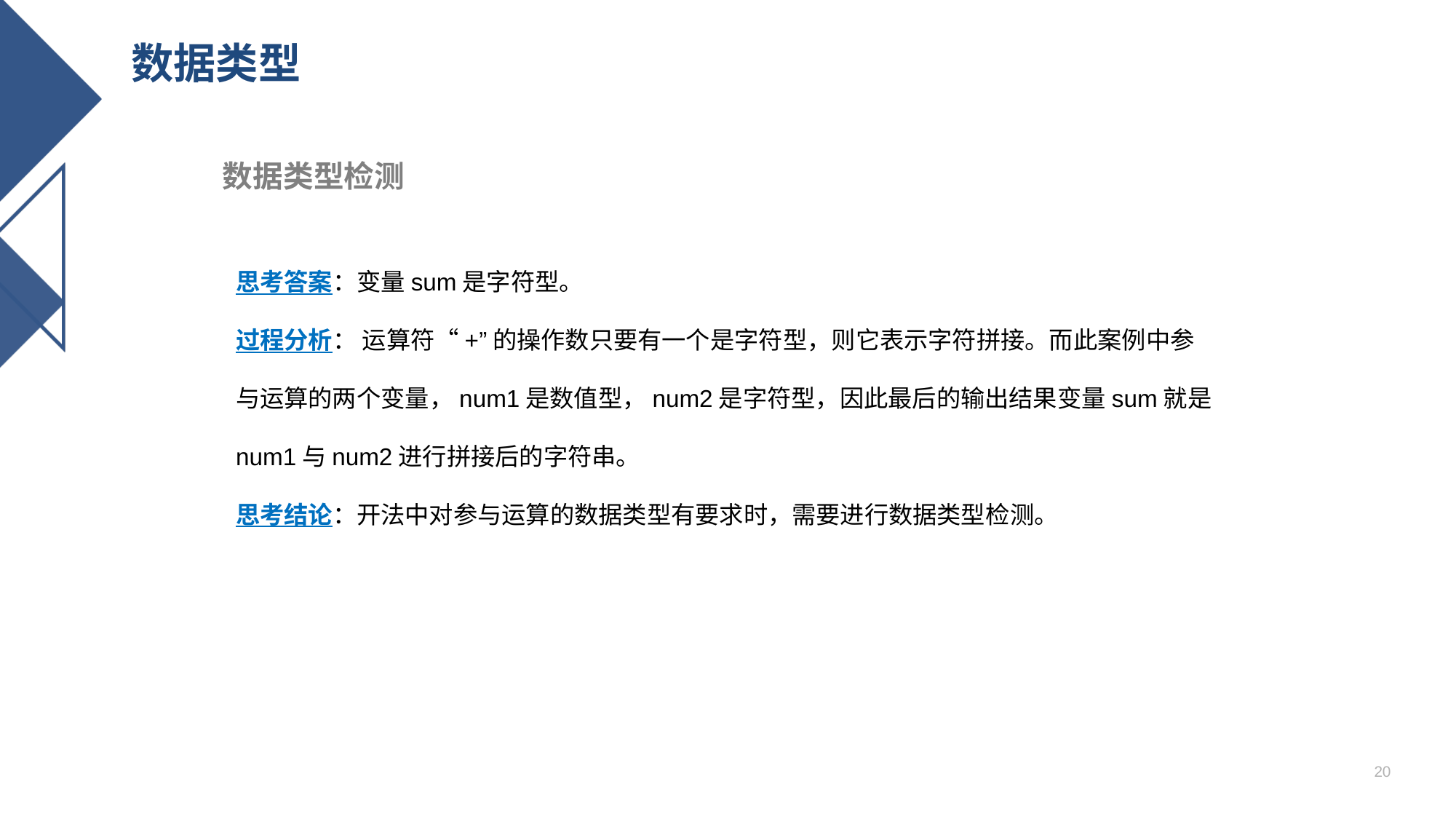

# 数据类型
数据类型检测
思考答案：变量sum是字符型。
过程分析： 运算符“+”的操作数只要有一个是字符型，则它表示字符拼接。而此案例中参与运算的两个变量，num1是数值型，num2是字符型，因此最后的输出结果变量sum就是num1与num2进行拼接后的字符串。
思考结论：开法中对参与运算的数据类型有要求时，需要进行数据类型检测。
20